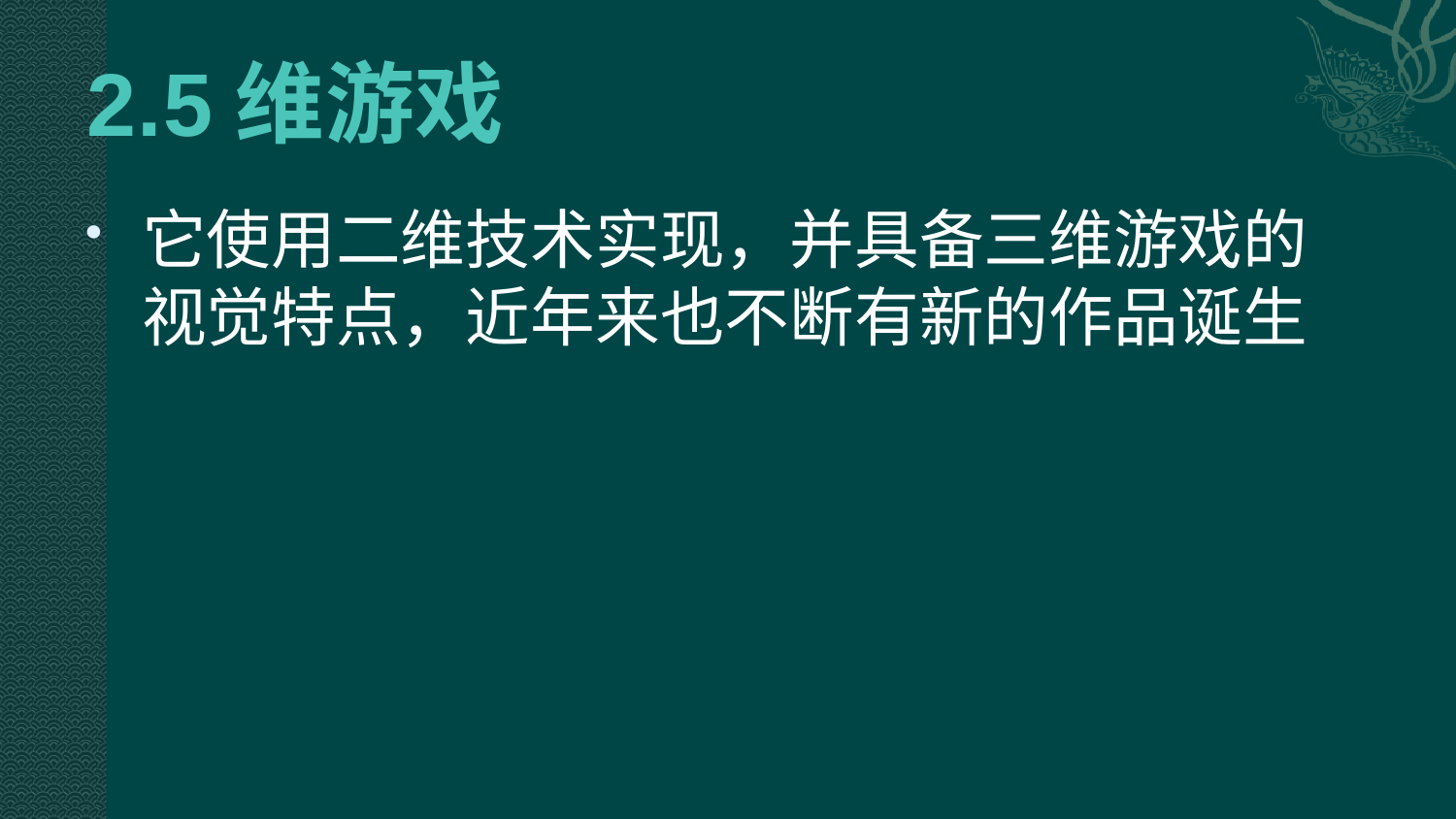

# 2.5维游戏
它使用二维技术实现，并具备三维游戏的视觉特点，近年来也不断有新的作品诞生